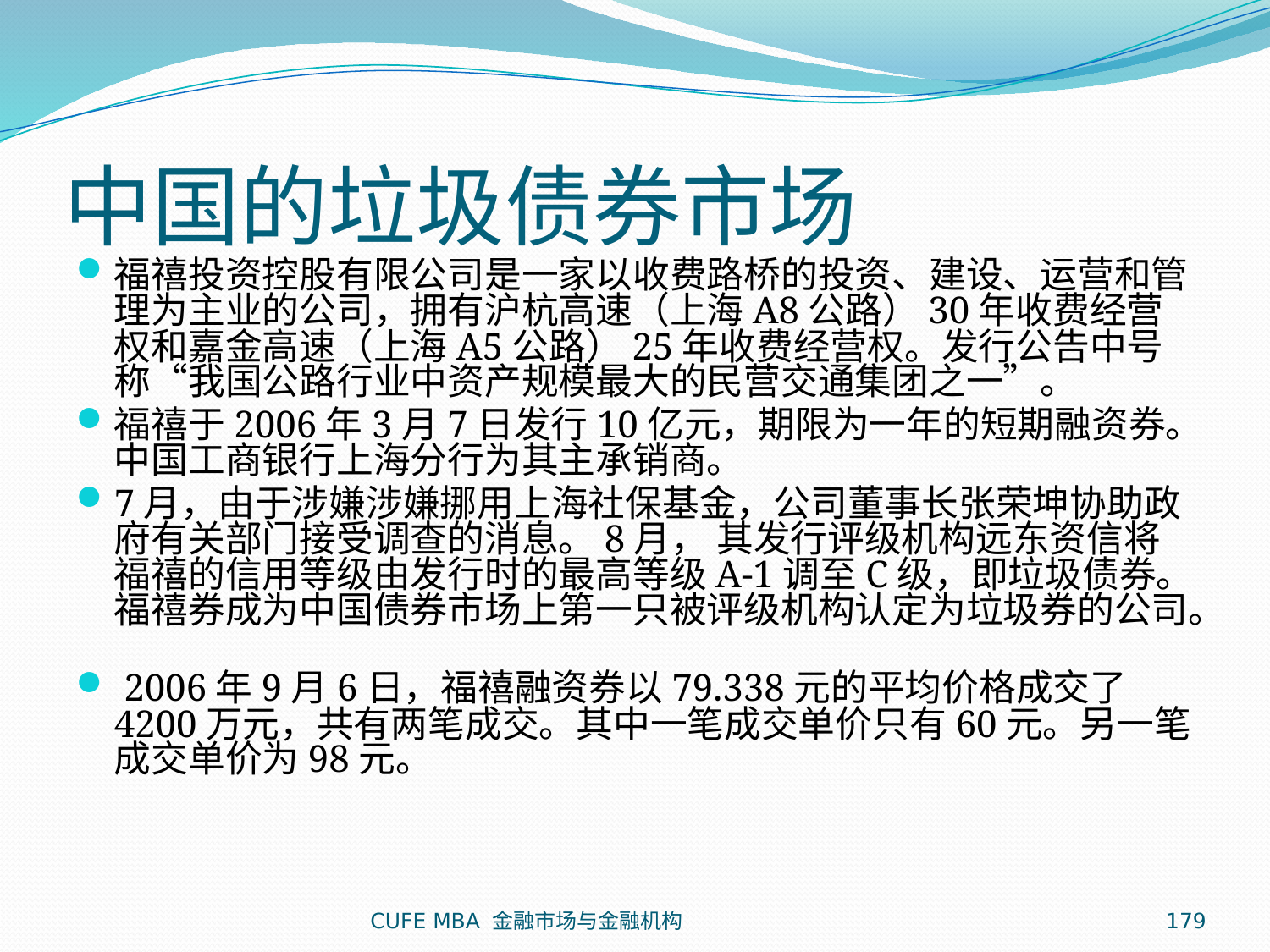

# 中国的垃圾债券市场
福禧投资控股有限公司是一家以收费路桥的投资、建设、运营和管理为主业的公司，拥有沪杭高速（上海A8公路）30年收费经营权和嘉金高速（上海A5公路）25年收费经营权。发行公告中号称“我国公路行业中资产规模最大的民营交通集团之一”。
福禧于2006年3月7日发行10亿元，期限为一年的短期融资券。中国工商银行上海分行为其主承销商。
7月，由于涉嫌涉嫌挪用上海社保基金，公司董事长张荣坤协助政府有关部门接受调查的消息。8月， 其发行评级机构远东资信将福禧的信用等级由发行时的最高等级A-1调至C级，即垃圾债券。福禧券成为中国债券市场上第一只被评级机构认定为垃圾券的公司。
 2006年9月6日，福禧融资券以79.338元的平均价格成交了4200万元，共有两笔成交。其中一笔成交单价只有60元。另一笔成交单价为98元。

CUFE MBA 金融市场与金融机构
179